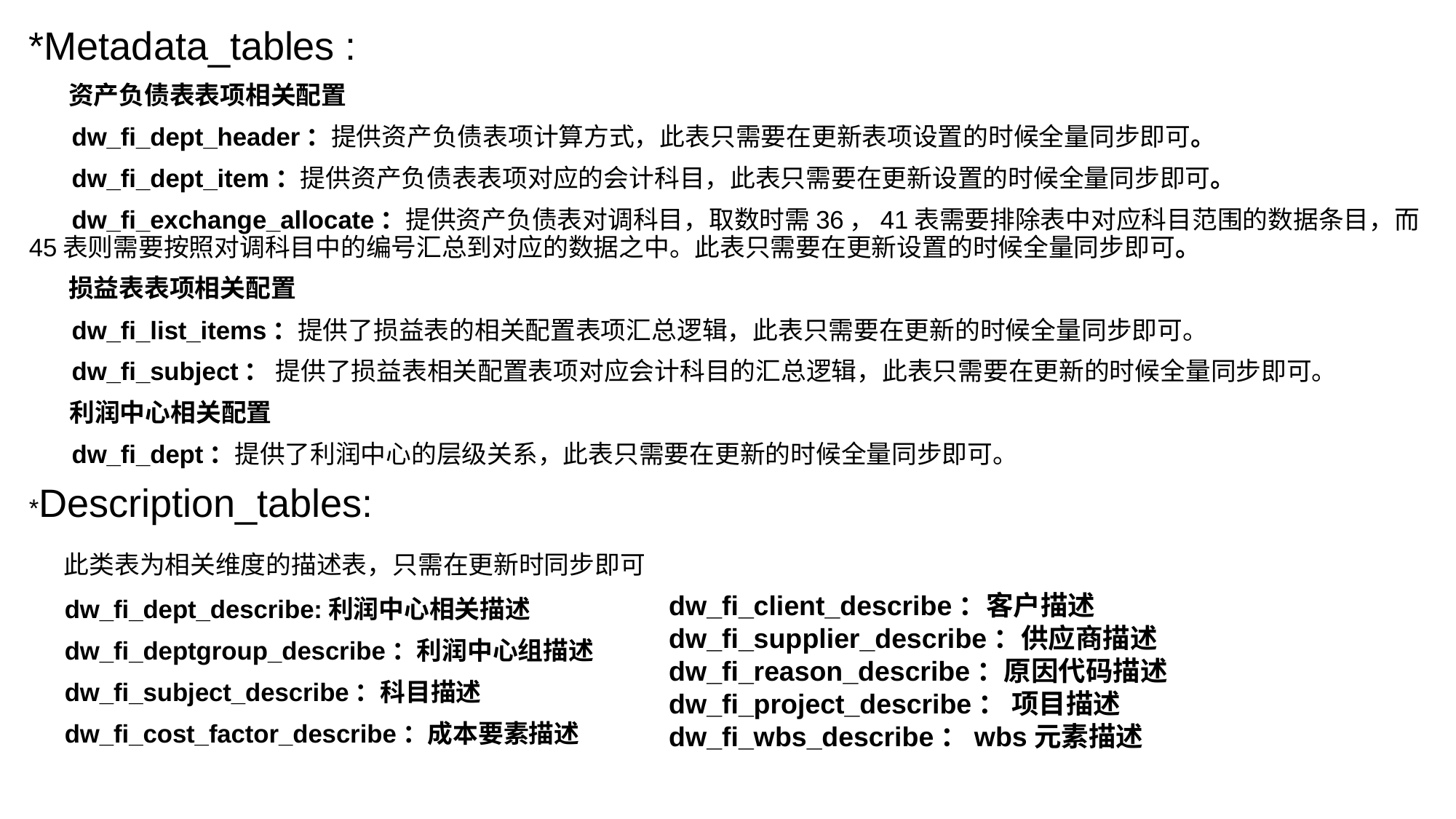

*Metadata_tables :
      资产负债表表项相关配置
      dw_fi_dept_header：提供资产负债表项计算方式，此表只需要在更新表项设置的时候全量同步即可。
      dw_fi_dept_item：提供资产负债表表项对应的会计科目，此表只需要在更新设置的时候全量同步即可。
      dw_fi_exchange_allocate：提供资产负债表对调科目，取数时需36，41表需要排除表中对应科目范围的数据条目，而45表则需要按照对调科目中的编号汇总到对应的数据之中。此表只需要在更新设置的时候全量同步即可。
      损益表表项相关配置
      dw_fi_list_items：提供了损益表的相关配置表项汇总逻辑，此表只需要在更新的时候全量同步即可。
      dw_fi_subject： 提供了损益表相关配置表项对应会计科目的汇总逻辑，此表只需要在更新的时候全量同步即可。
      利润中心相关配置
      dw_fi_dept：提供了利润中心的层级关系，此表只需要在更新的时候全量同步即可。
*Description_tables:
   此类表为相关维度的描述表，只需在更新时同步即可
     dw_fi_dept_describe:利润中心相关描述
     dw_fi_deptgroup_describe：利润中心组描述
     dw_fi_subject_describe：科目描述
     dw_fi_cost_factor_describe：成本要素描述

dw_fi_client_describe：客户描述
dw_fi_supplier_describe：供应商描述
dw_fi_reason_describe：原因代码描述
dw_fi_project_describe： 项目描述
dw_fi_wbs_describe：wbs元素描述